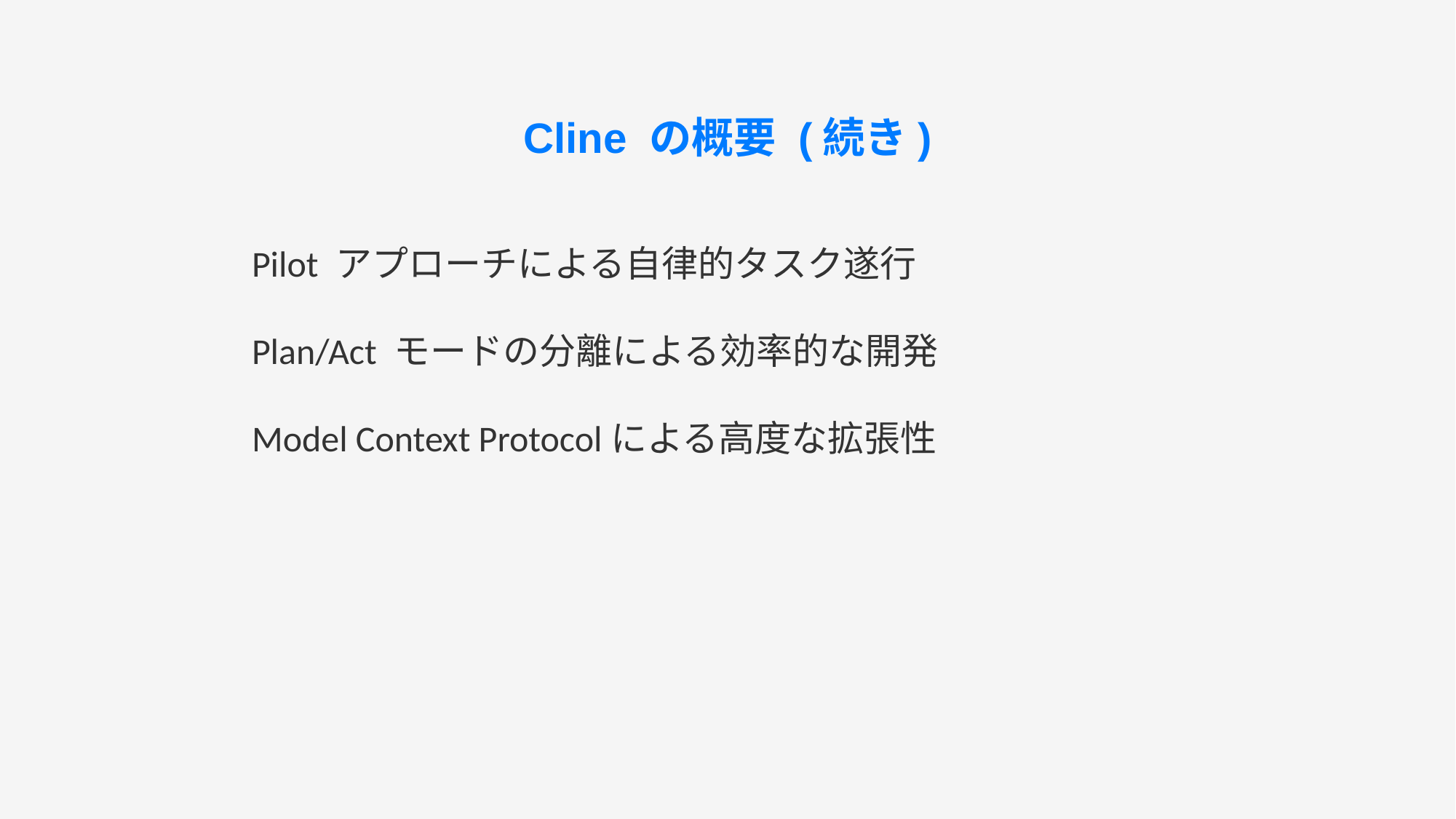

Cline の概要 (続き)
 Pilot アプローチによる自律的タスク遂行
 Plan/Act モードの分離による効率的な開発
 Model Context Protocolによる高度な拡張性